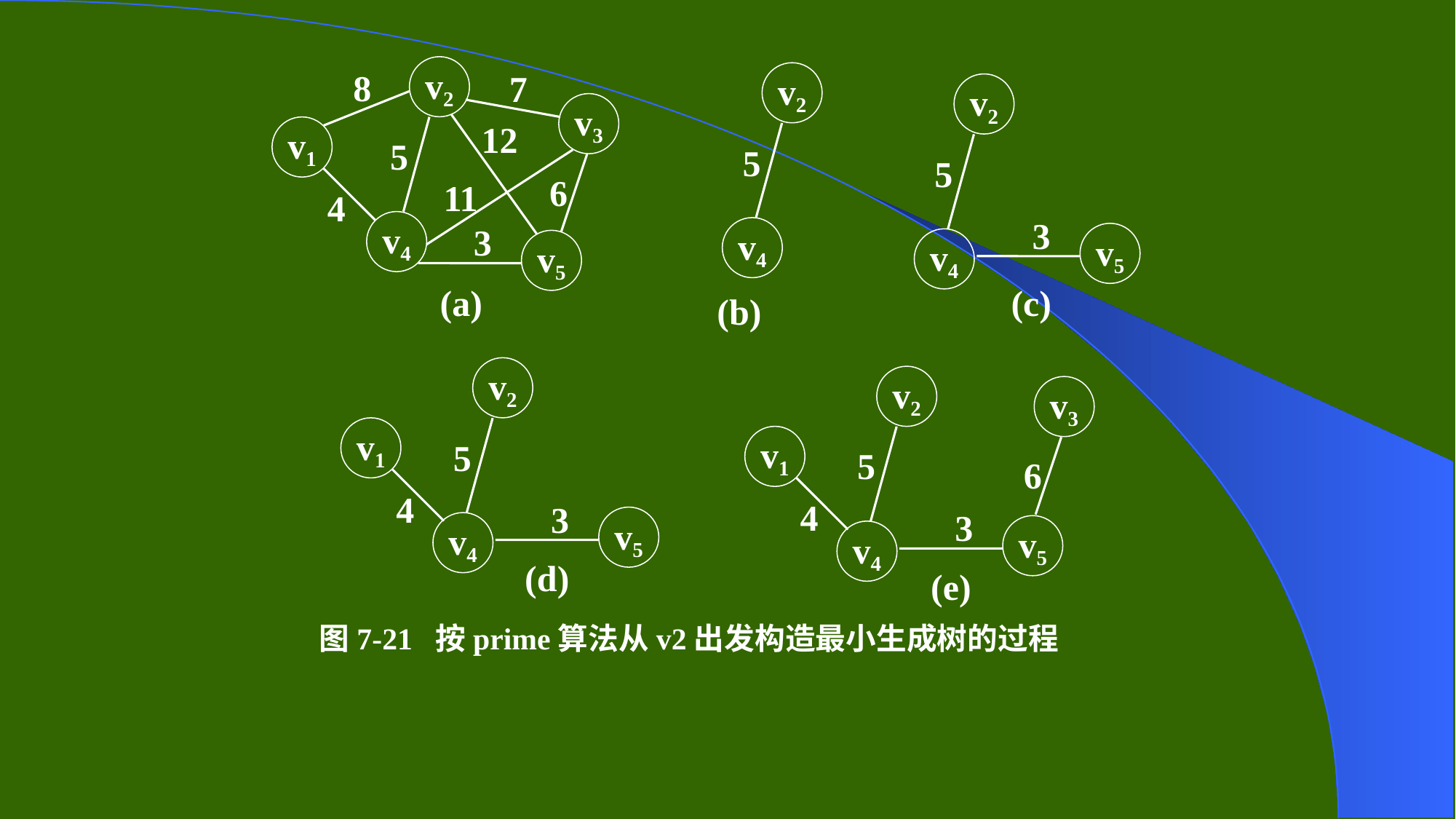

v2
8

7

v3

12
v1

5

11

6

4
v4
3

v5
(a)
v2

5
v4
(b)
v2

5
v4
3

v5
(c)
v2

5
v4
3

v5
v1

4
(d)
v2

5
v4
3

v5
v1

4
(e)
v3

6
图7-21  按prime算法从v2出发构造最小生成树的过程